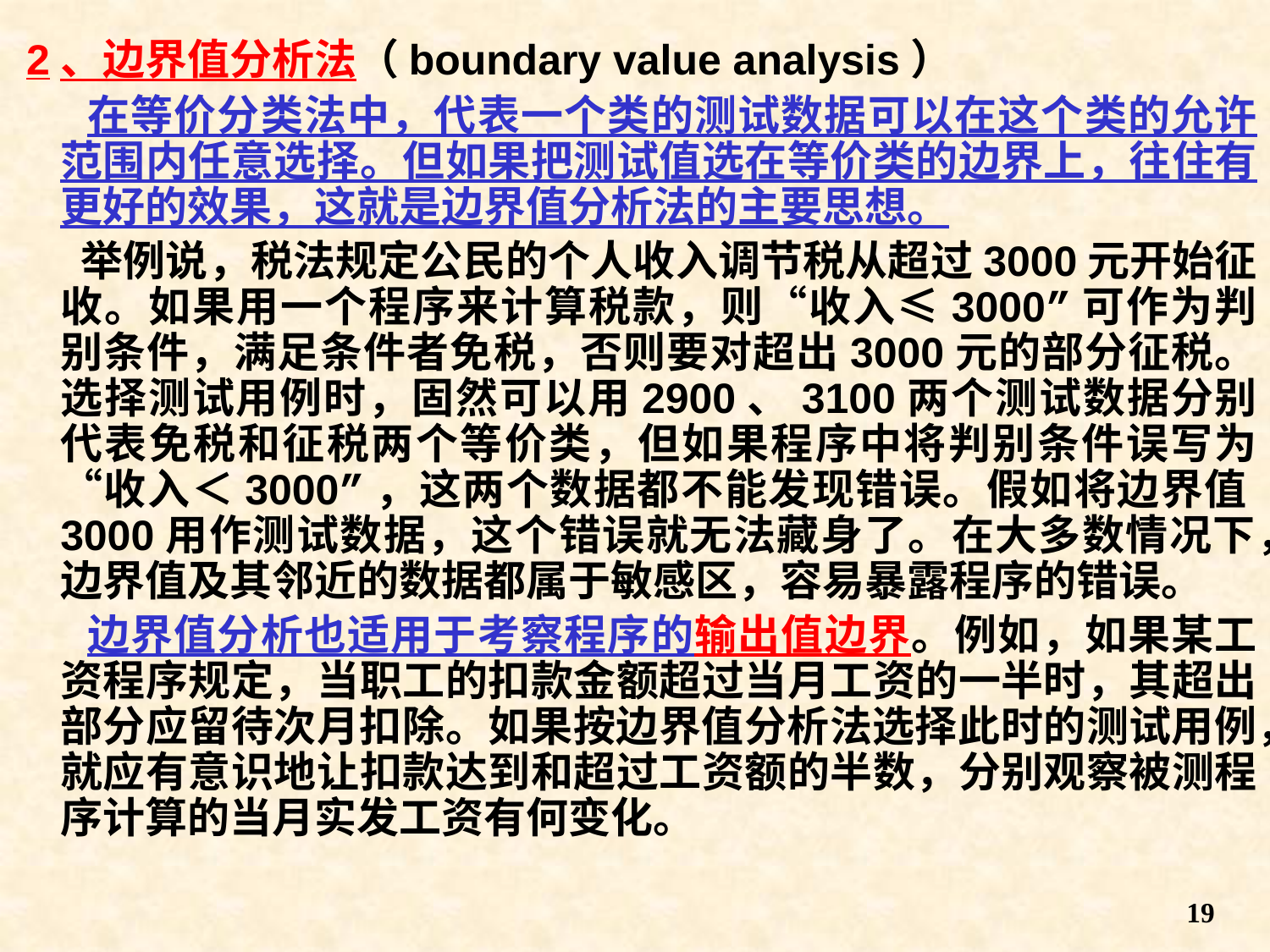

2、边界值分析法（boundary value analysis）
      在等价分类法中，代表一个类的测试数据可以在这个类的允许范围内任意选择。但如果把测试值选在等价类的边界上，往住有更好的效果，这就是边界值分析法的主要思想。
      举例说，税法规定公民的个人收入调节税从超过3000元开始征收。如果用一个程序来计算税款，则“收入≤3000”可作为判别条件，满足条件者免税，否则要对超出3000元的部分征税。选择测试用例时，固然可以用2900、3100两个测试数据分别代表免税和征税两个等价类，但如果程序中将判别条件误写为“收入＜3000”，这两个数据都不能发现错误。假如将边界值3000用作测试数据，这个错误就无法藏身了。在大多数情况下，边界值及其邻近的数据都属于敏感区，容易暴露程序的错误。
      边界值分析也适用于考察程序的输出值边界。例如，如果某工资程序规定，当职工的扣款金额超过当月工资的一半时，其超出部分应留待次月扣除。如果按边界值分析法选择此时的测试用例，就应有意识地让扣款达到和超过工资额的半数，分别观察被测程序计算的当月实发工资有何变化。

19